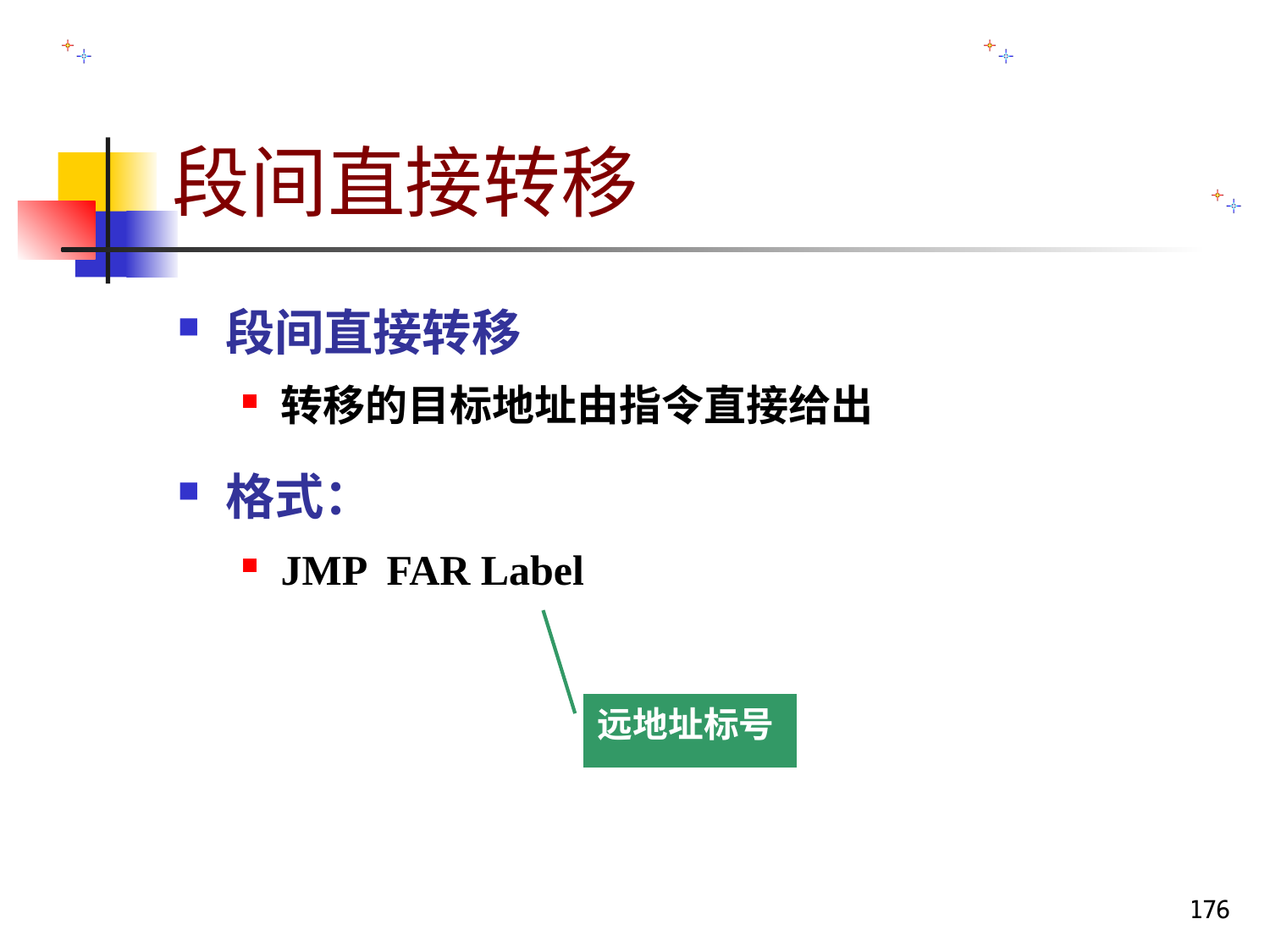

# 段间直接转移
段间直接转移
转移的目标地址由指令直接给出
格式：
JMP  FAR Label
远地址标号
176